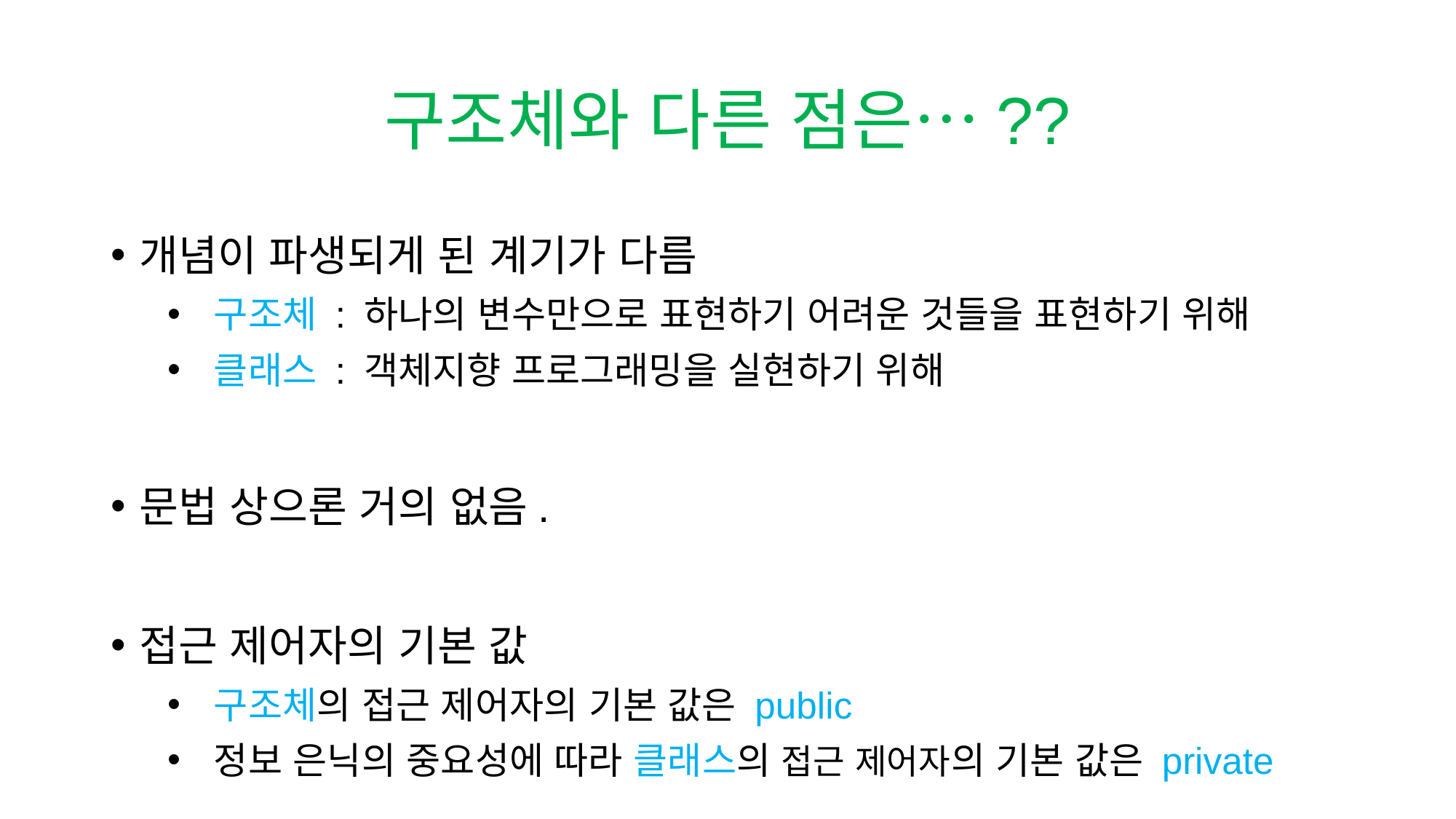

# 구조체와 다른 점은…??
개념이 파생되게 된 계기가 다름
 구조체 : 하나의 변수만으로 표현하기 어려운 것들을 표현하기 위해
 클래스 : 객체지향 프로그래밍을 실현하기 위해

문법 상으론 거의 없음.

접근 제어자의 기본 값
 구조체의 접근 제어자의 기본 값은 public
 정보 은닉의 중요성에 따라 클래스의 접근 제어자의 기본 값은 private